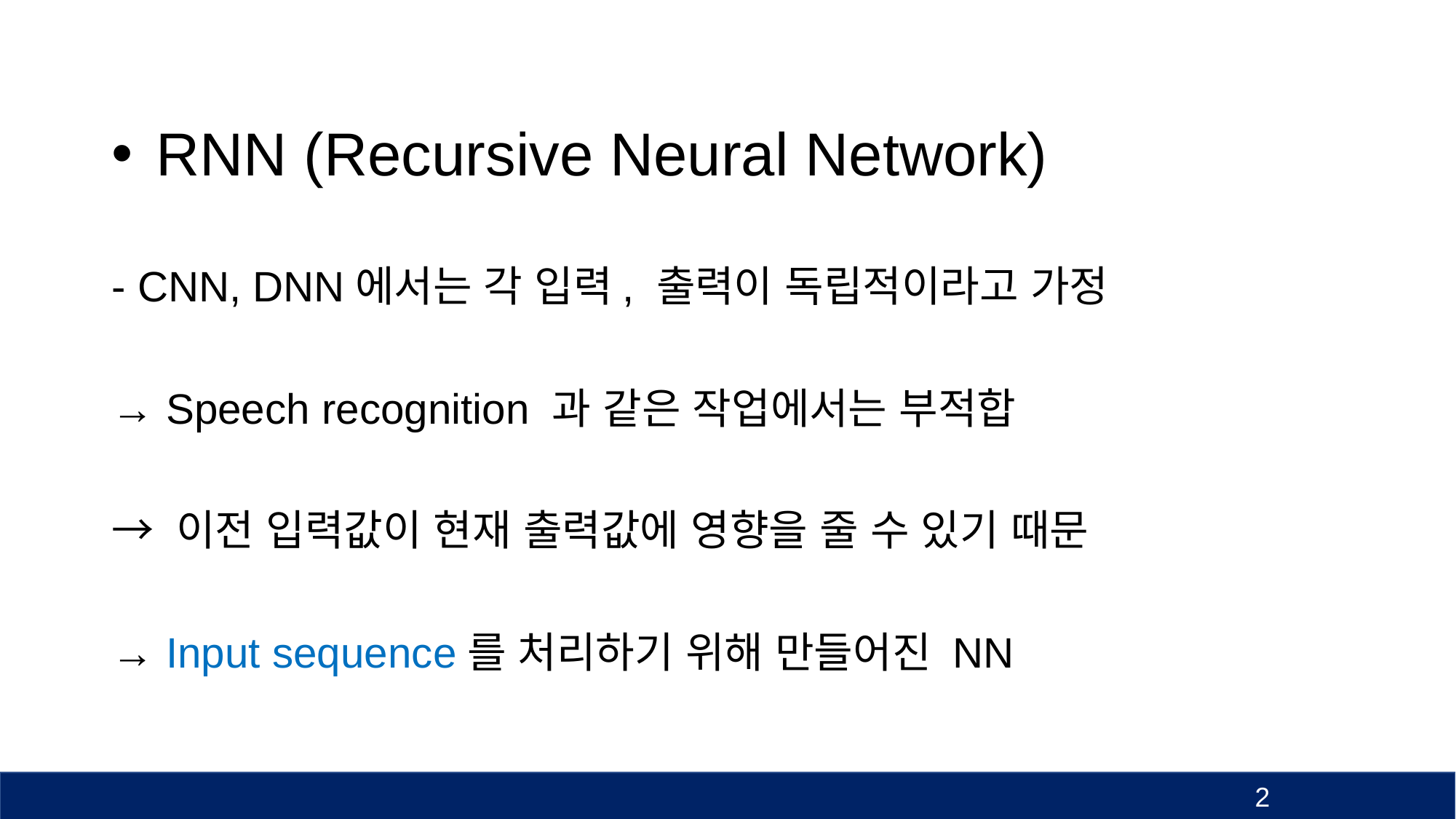

RNN (Recursive Neural Network)

- CNN, DNN에서는 각 입력, 출력이 독립적이라고 가정

→ Speech recognition 과 같은 작업에서는 부적합

→ 이전 입력값이 현재 출력값에 영향을 줄 수 있기 때문

→ Input sequence를 처리하기 위해 만들어진 NN